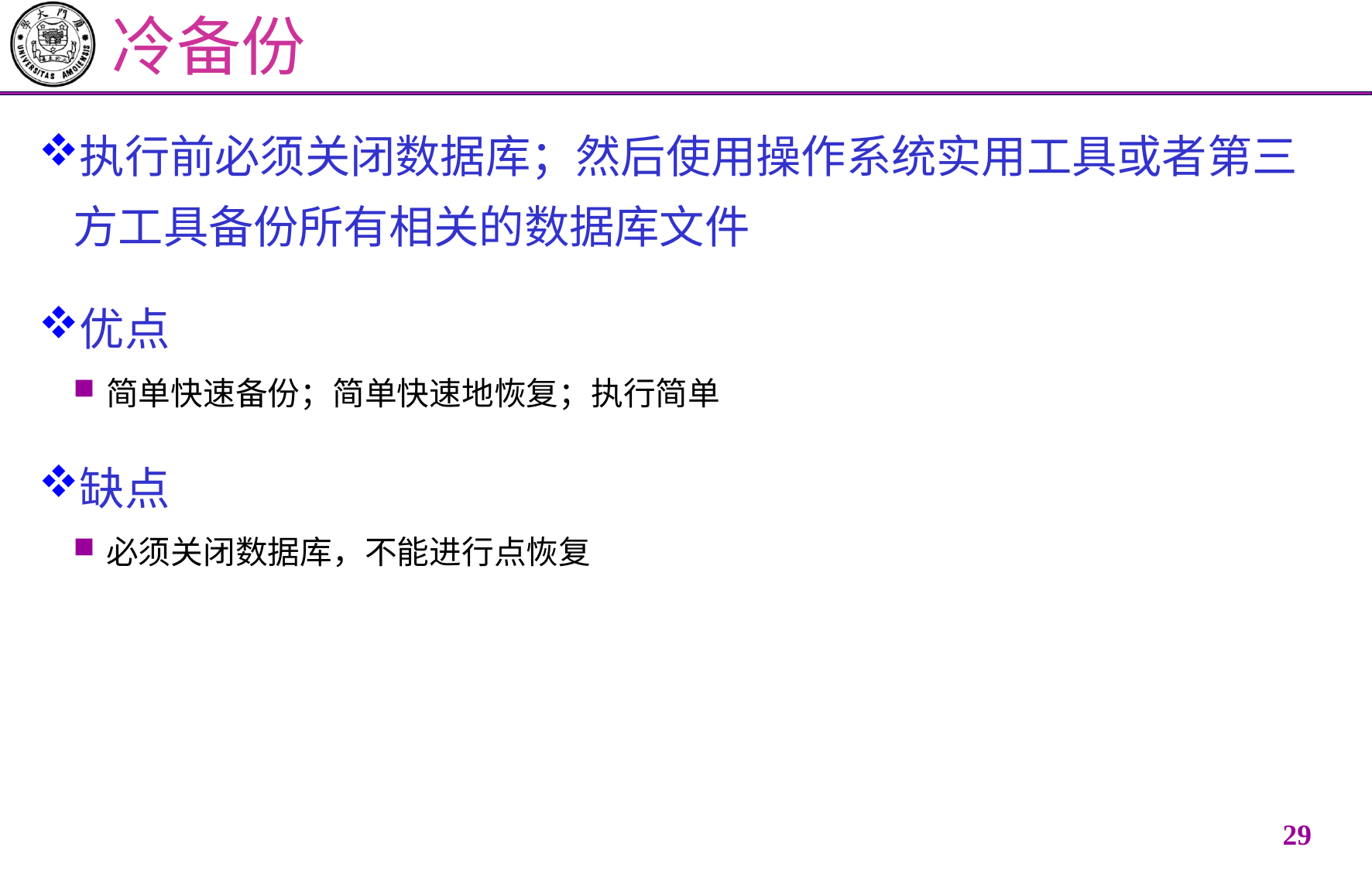

# 冷备份
执行前必须关闭数据库；然后使用操作系统实用工具或者第三方工具备份所有相关的数据库文件

优点
简单快速备份；简单快速地恢复；执行简单

缺点
必须关闭数据库，不能进行点恢复

29